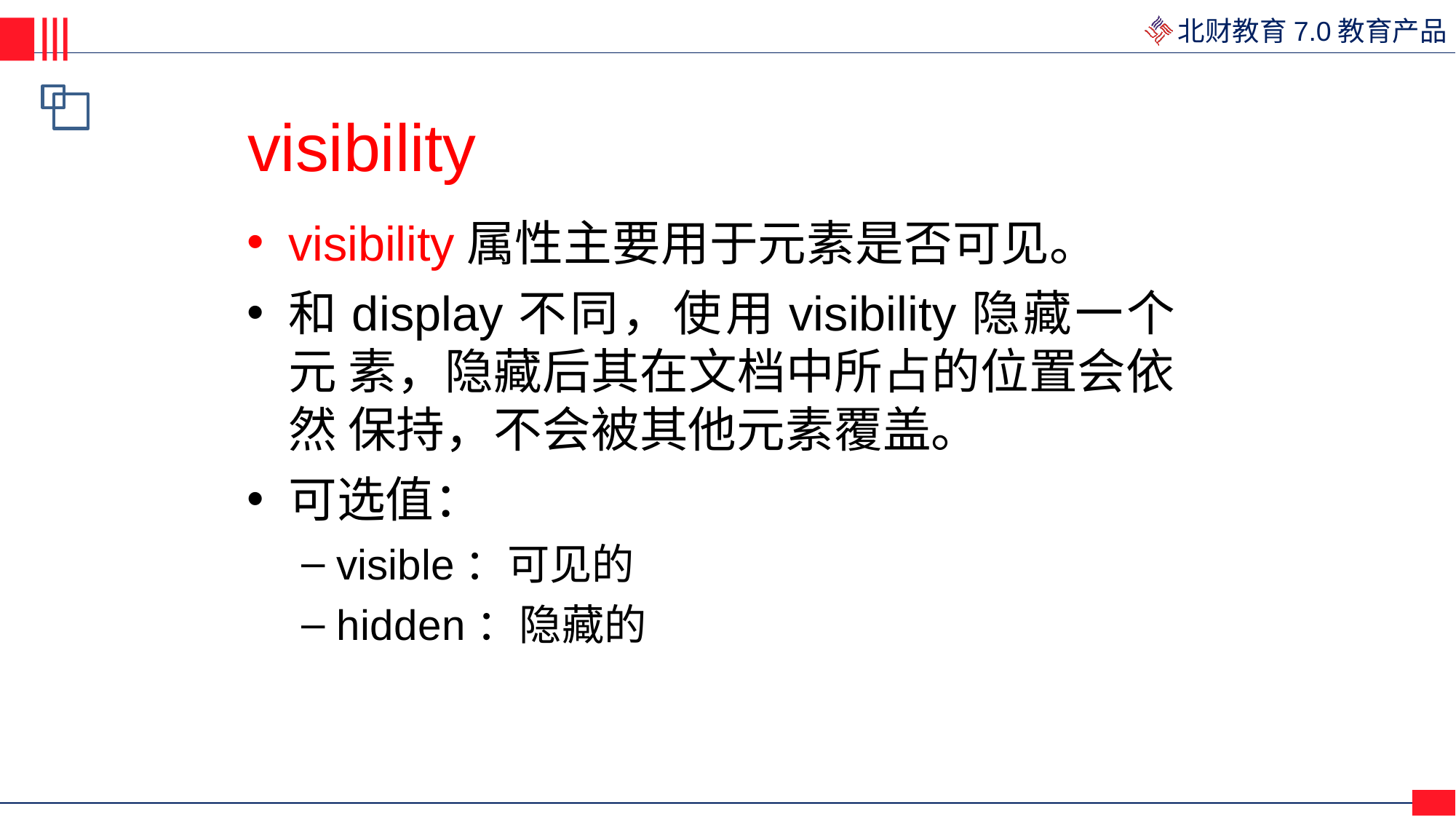

# visibility
visibility属性主要用于元素是否可见。
和display不同，使用visibility隐藏一个元 素，隐藏后其在文档中所占的位置会依然 保持，不会被其他元素覆盖。
可选值：
visible：可见的
hidden：隐藏的